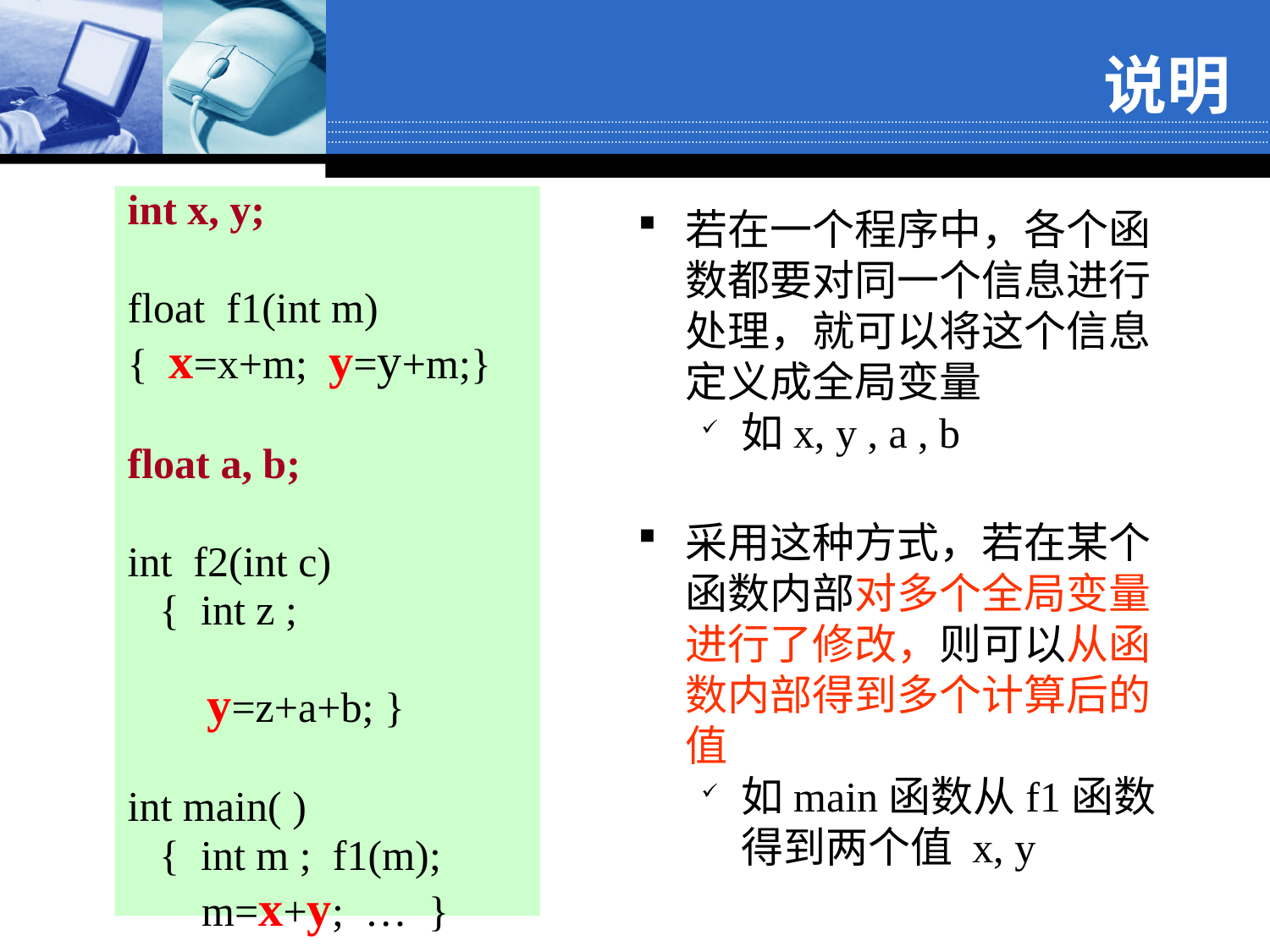

说明
int x, y;

float  f1(int m)
{  x=x+m;  y=y+m;}

float a, b;

int  f2(int c)
   {  int z ;
	   y=z+a+b; }

int main( )
   {  int m ;  f1(m);
       m=x+y;  …  }
若在一个程序中，各个函数都要对同一个信息进行处理，就可以将这个信息定义成全局变量
如x, y , a , b

采用这种方式，若在某个函数内部对多个全局变量进行了修改，则可以从函数内部得到多个计算后的值
如main函数从f1函数得到两个值 x, y